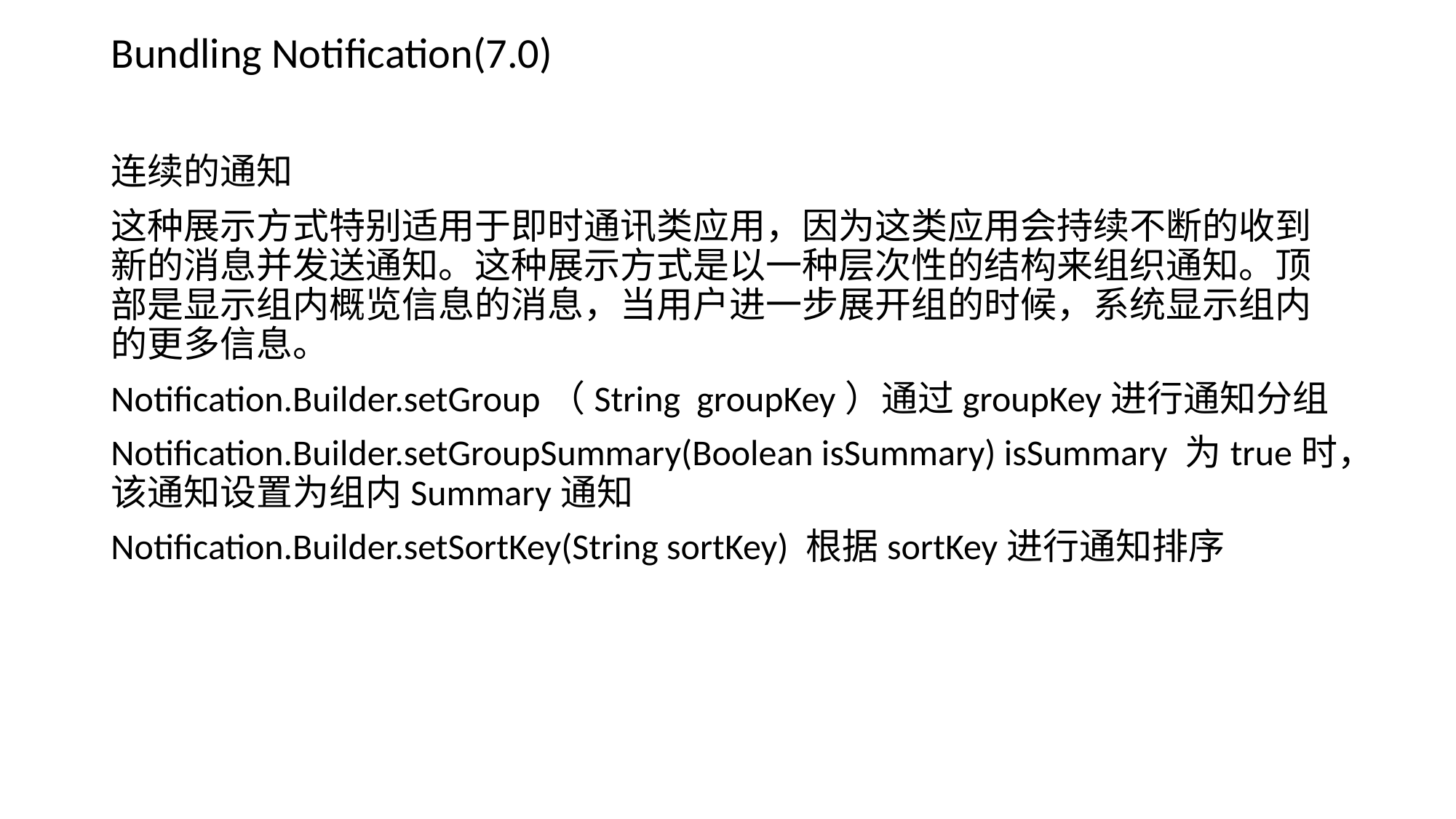

Bundling Notification(7.0)

连续的通知
这种展示方式特别适用于即时通讯类应用，因为这类应用会持续不断的收到新的消息并发送通知。这种展示方式是以一种层次性的结构来组织通知。顶部是显示组内概览信息的消息，当用户进一步展开组的时候，系统显示组内的更多信息。
Notification.Builder.setGroup（String  groupKey）通过groupKey进行通知分组
Notification.Builder.setGroupSummary(Boolean isSummary) isSummary 为true时，该通知设置为组内Summary通知
Notification.Builder.setSortKey(String sortKey) 根据sortKey进行通知排序